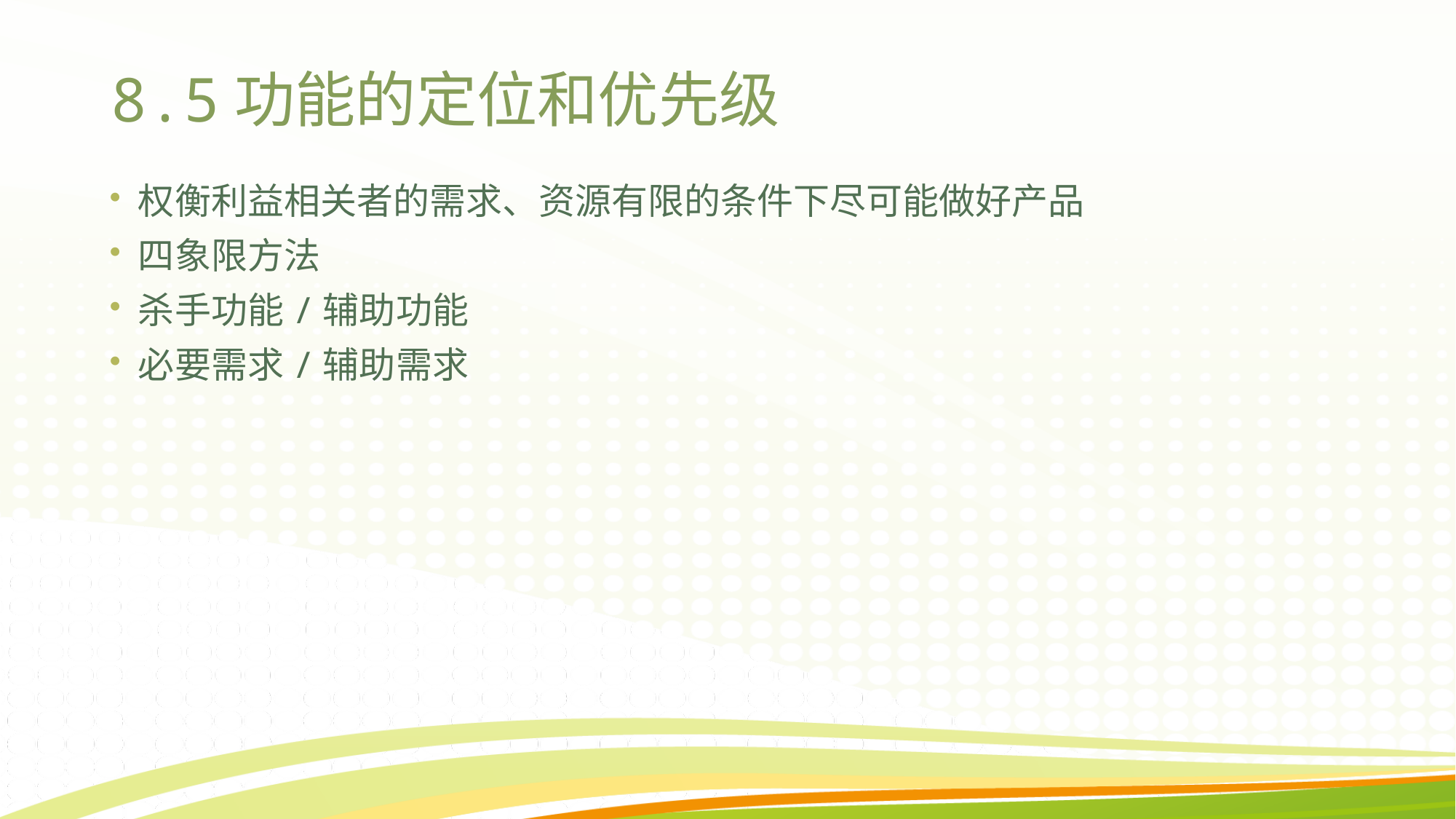

# 8.5功能的定位和优先级
权衡利益相关者的需求、资源有限的条件下尽可能做好产品
四象限方法
杀手功能/辅助功能
必要需求/辅助需求